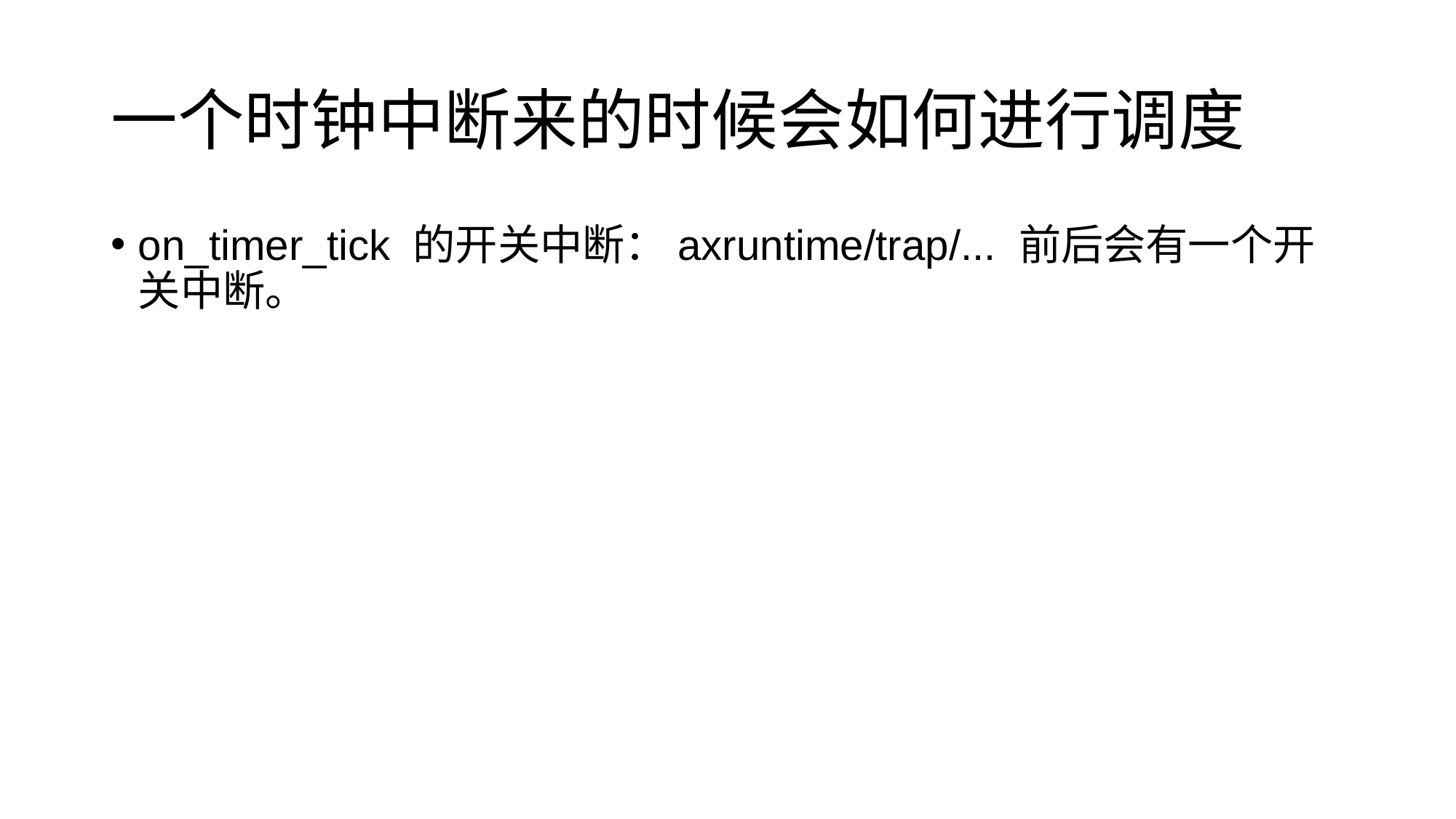

# 一个时钟中断来的时候会如何进行调度
on_timer_tick 的开关中断：axruntime/trap/... 前后会有一个开关中断。